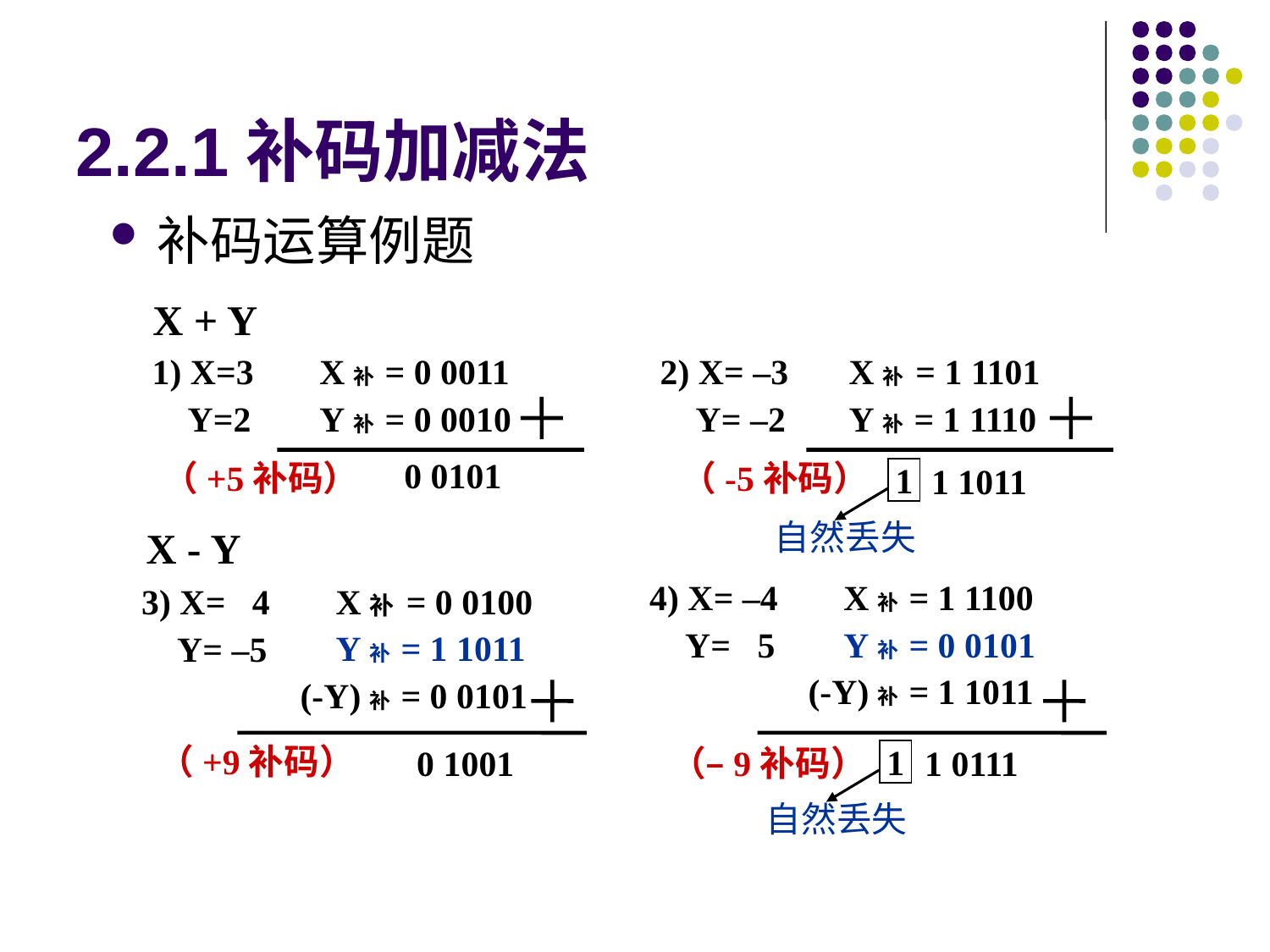

# 2.2.1补码加减法
补码运算例题

X + Y
1) X=3
    Y=2
 X补 = 0 0011
 Y补 = 0 0010
2) X= –3
    Y= –2
 X补 = 1 1101
 Y补 = 1 1110

0 0101
（+5补码）

（-5补码）

1 1011
1

自然丢失
X - Y
4) X= –4
    Y=   5
    X补 = 1 1100
    Y补 = 0 0101
(-Y)补 = 1 1011
3) X=   4
    Y= –5
    X补 = 0 0100
    Y补 = 1 1011
(-Y)补 = 0 0101

（+9补码）

0 1001
（–9补码）
1 0111
1

自然丢失

7